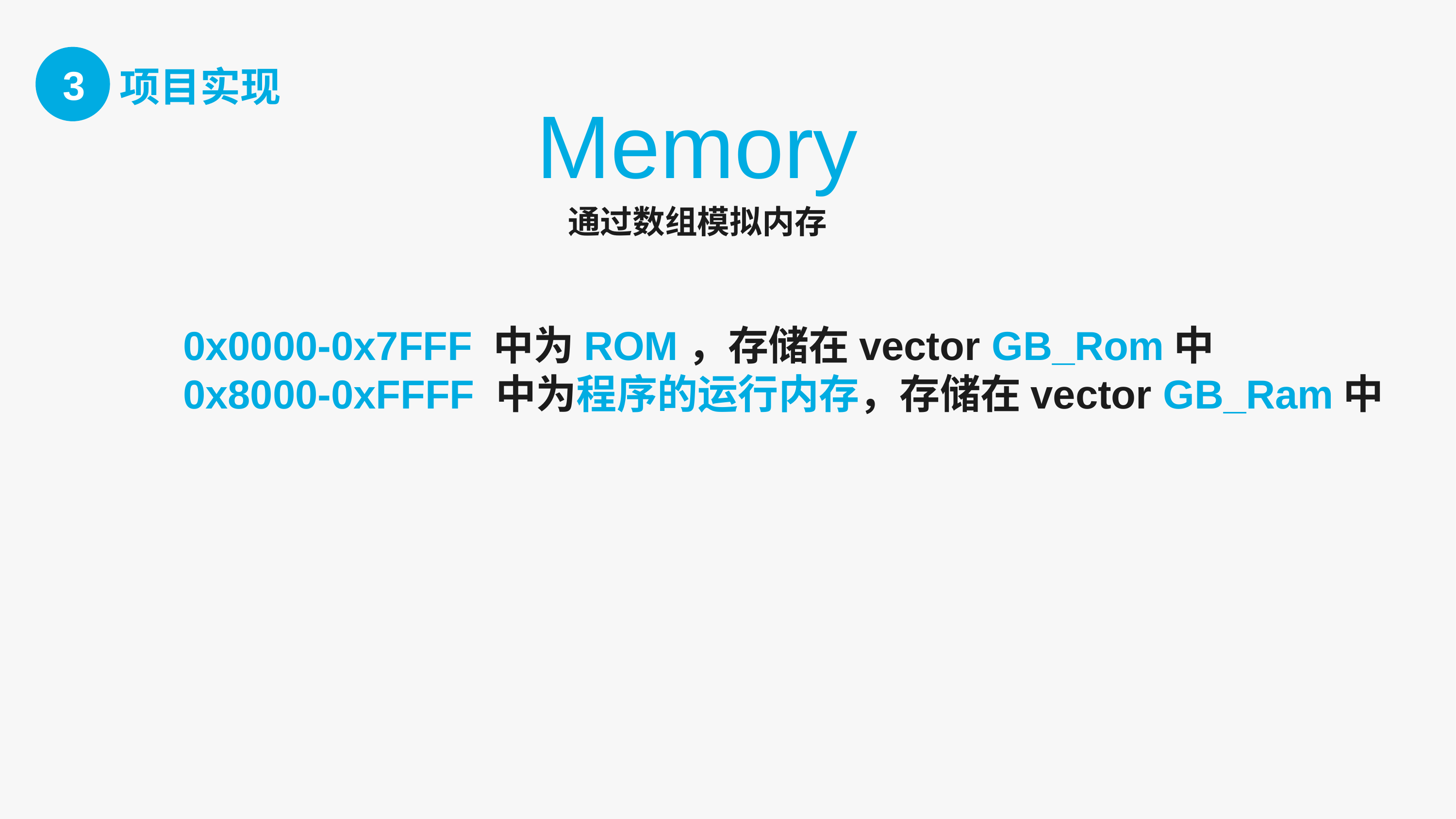

3
项目实现
Memory
通过数组模拟内存
0x0000-0x7FFF 中为ROM，存储在vector GB_Rom中
0x8000-0xFFFF 中为程序的运行内存，存储在vector GB_Ram中